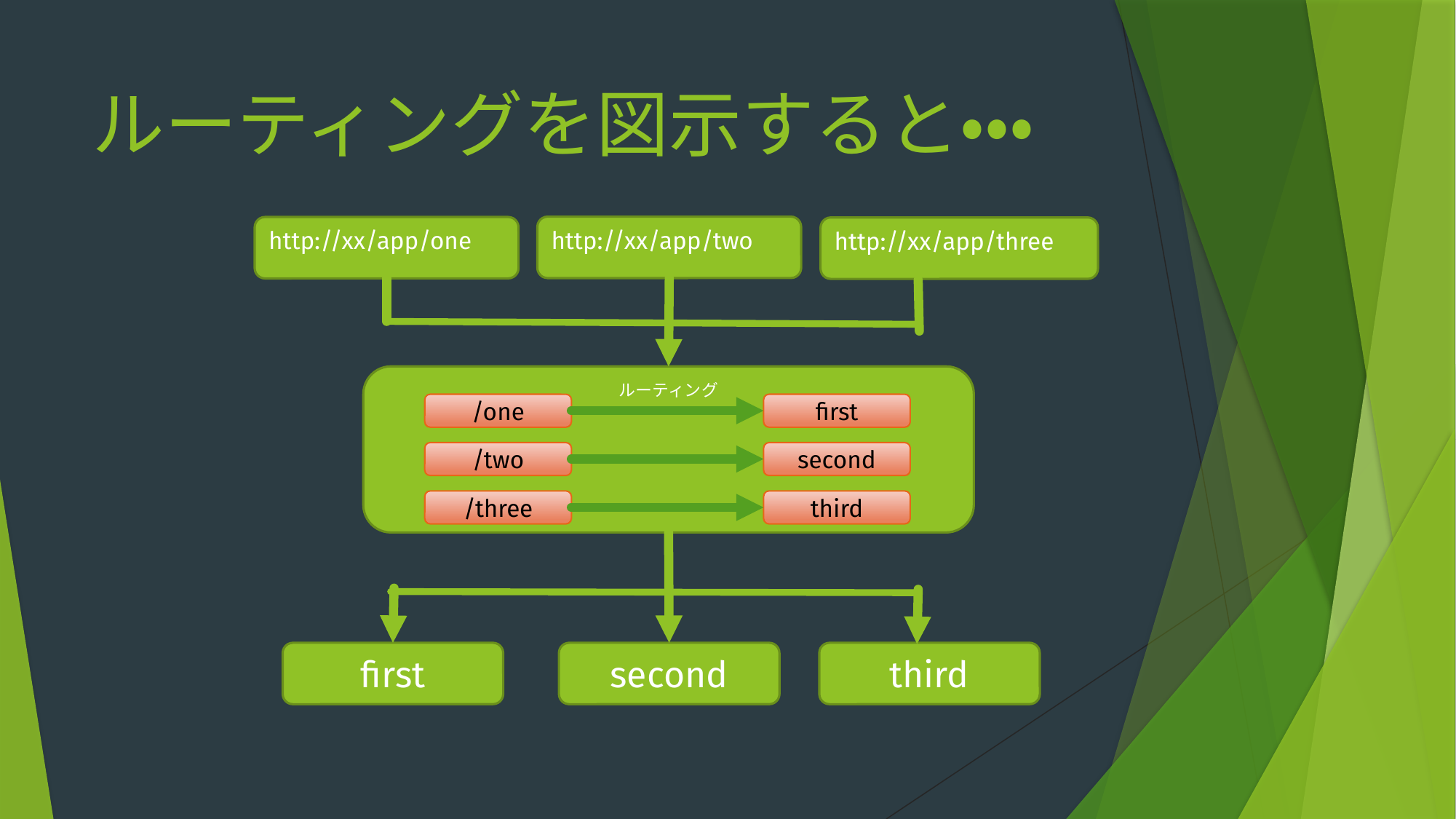

# ルーティングを図示すると・・・
http://xx/app/two
http://xx/app/one
http://xx/app/three
ルーティング
/one
first
/two
second
/three
third
first
second
third